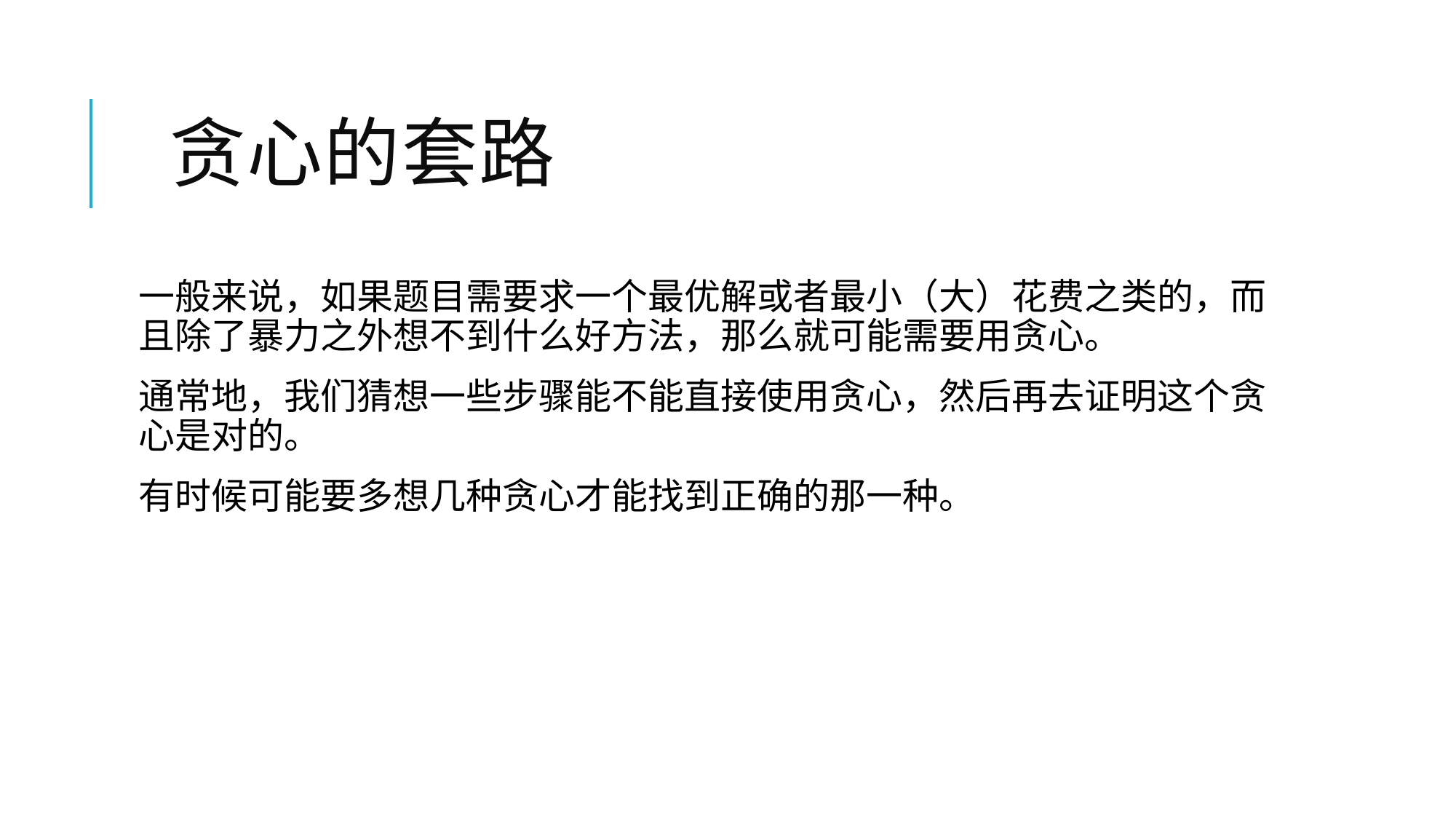

# 贪心的套路
一般来说，如果题目需要求一个最优解或者最小（大）花费之类的，而且除了暴力之外想不到什么好方法，那么就可能需要用贪心。
通常地，我们猜想一些步骤能不能直接使用贪心，然后再去证明这个贪心是对的。
有时候可能要多想几种贪心才能找到正确的那一种。